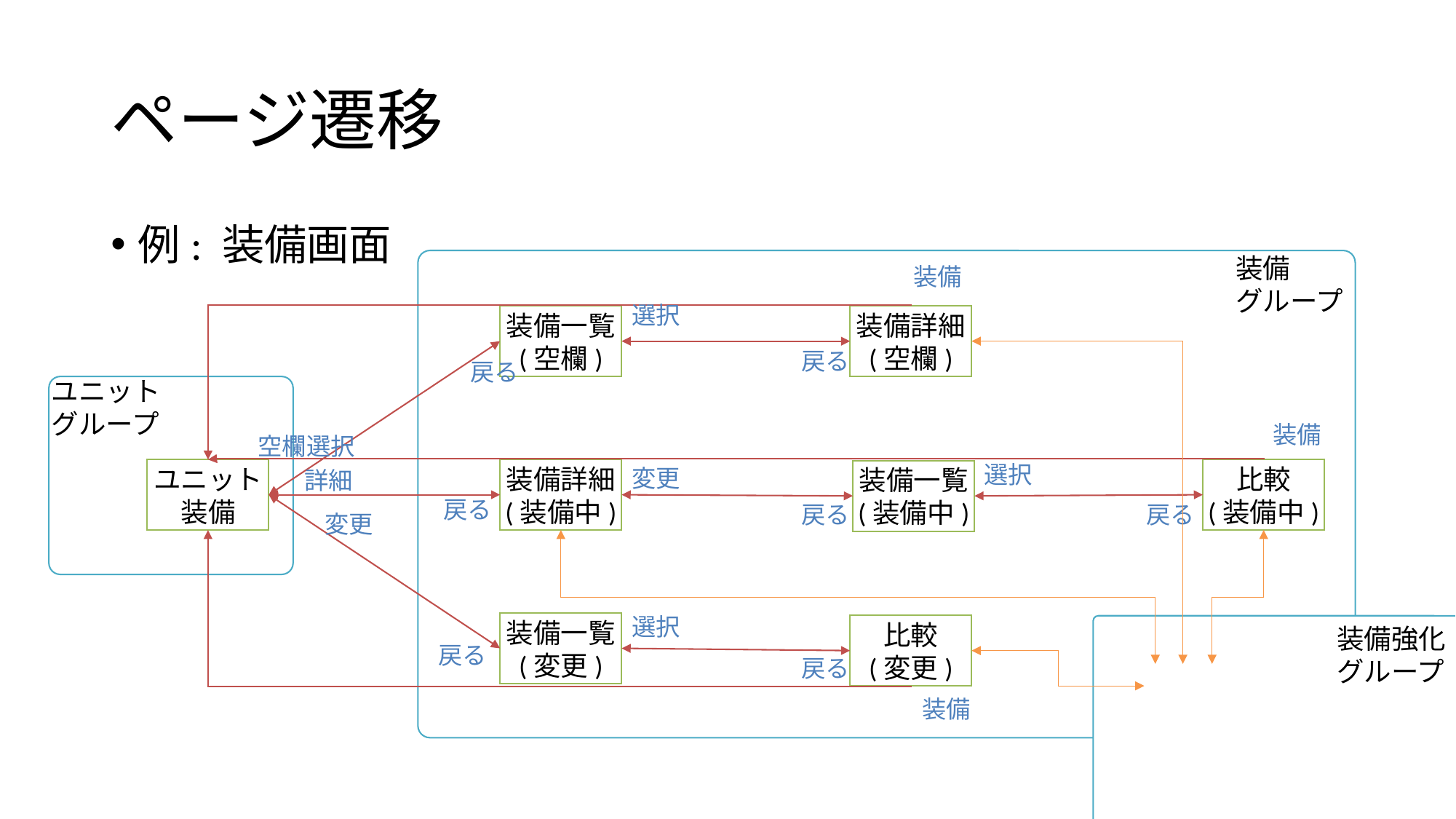

# ページ遷移
例: 装備画面
装備
グループ

装備
選択
装備一覧
(空欄)
装備詳細
(空欄)
戻る
戻る
ユニット
グループ

装備
空欄選択
選択
変更
ユニット
装備
装備詳細
(装備中)
比較
(装備中)
詳細
装備一覧
(装備中)
戻る
戻る
戻る
変更
選択
装備一覧
(変更)
比較
(変更)

装備強化
グループ
戻る
戻る

装備